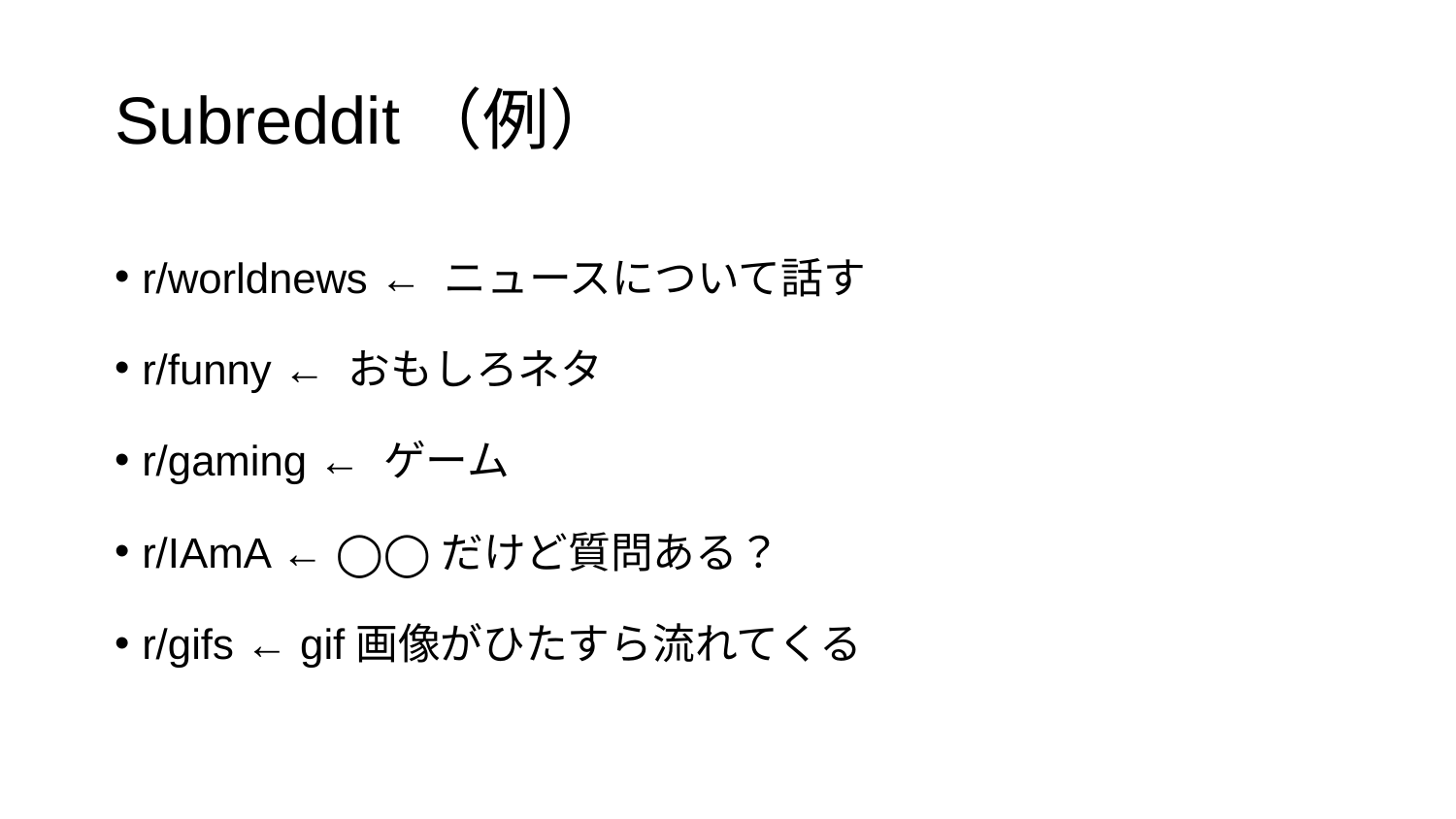

# Subreddit（例）
r/worldnews ← ニュースについて話す
r/funny ← おもしろネタ
r/gaming ← ゲーム
r/IAmA ← ◯◯だけど質問ある？
r/gifs ← gif画像がひたすら流れてくる